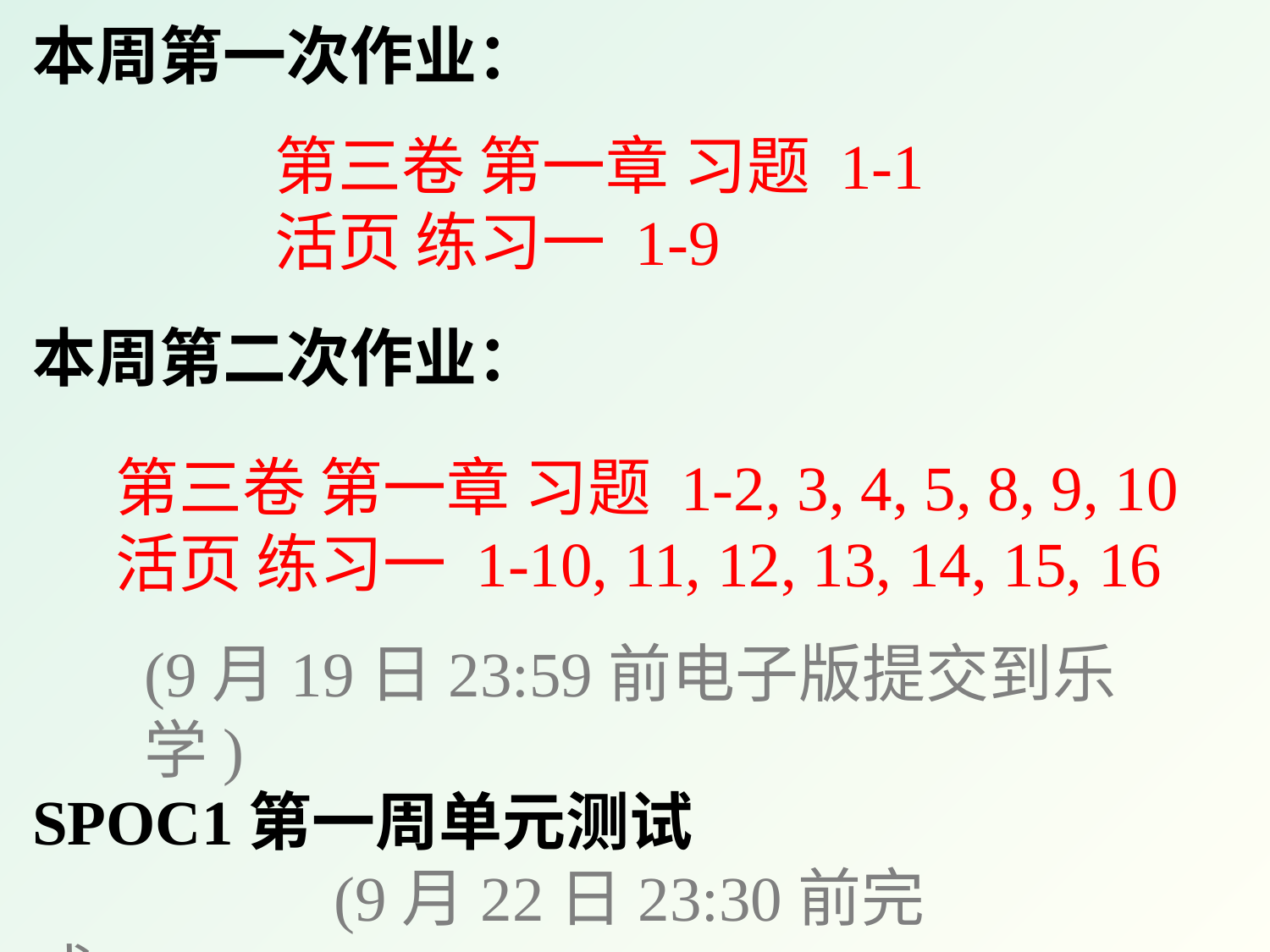

本周第一次作业：
第三卷 第一章 习题 1-1
活页 练习一 1-9
本周第二次作业：
第三卷 第一章 习题 1-2, 3, 4, 5, 8, 9, 10
活页 练习一 1-10, 11, 12, 13, 14, 15, 16
(9月19日23:59前电子版提交到乐学)
SPOC1第一周单元测试
                   (9月22日23:30前完成)